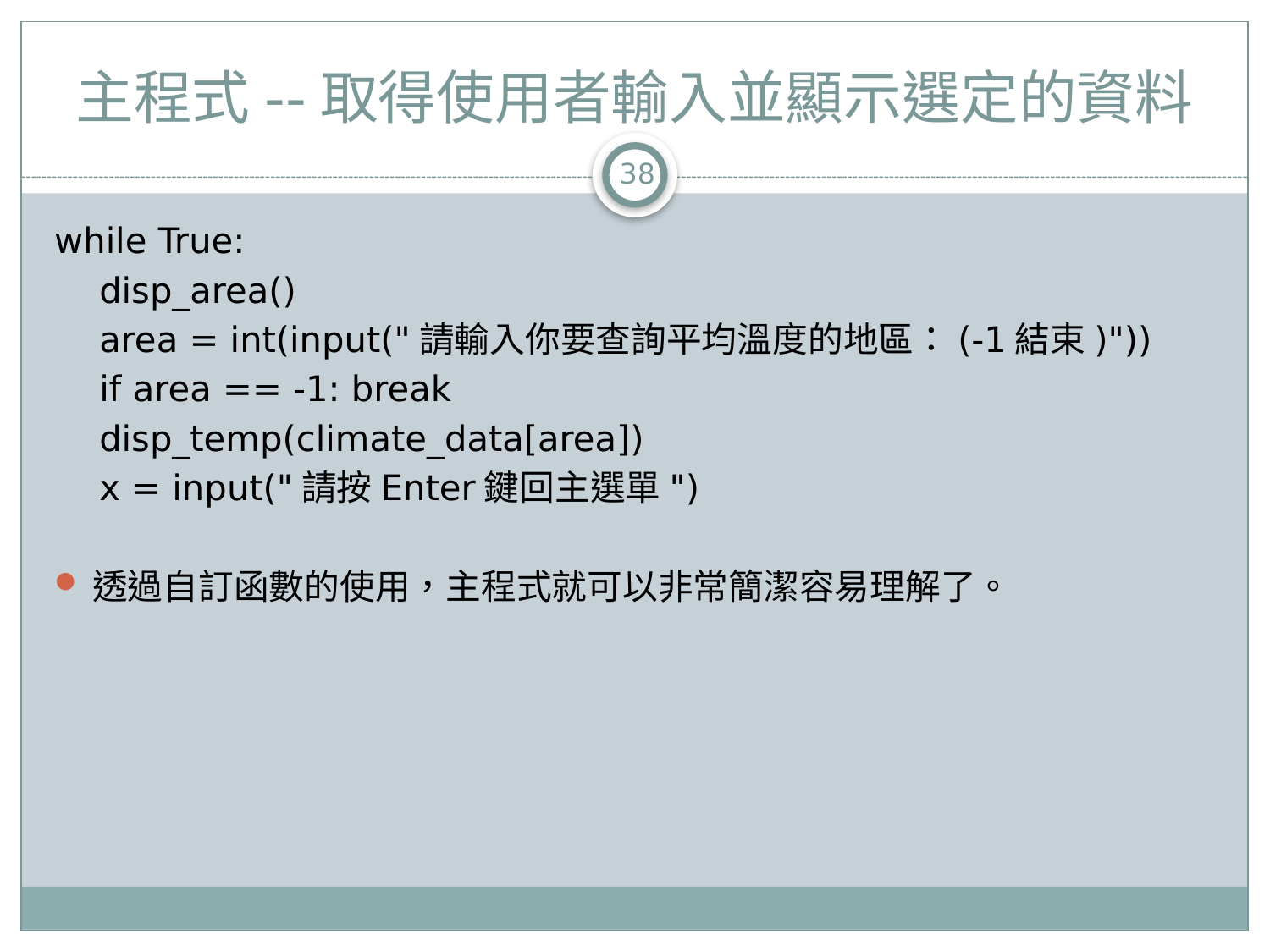

# 主程式--取得使用者輸入並顯示選定的資料
38
while True:
    disp_area()
    area = int(input("請輸入你要查詢平均溫度的地區：(-1結束)"))
    if area == -1: break
    disp_temp(climate_data[area])
    x = input("請按Enter鍵回主選單")

透過自訂函數的使用，主程式就可以非常簡潔容易理解了。